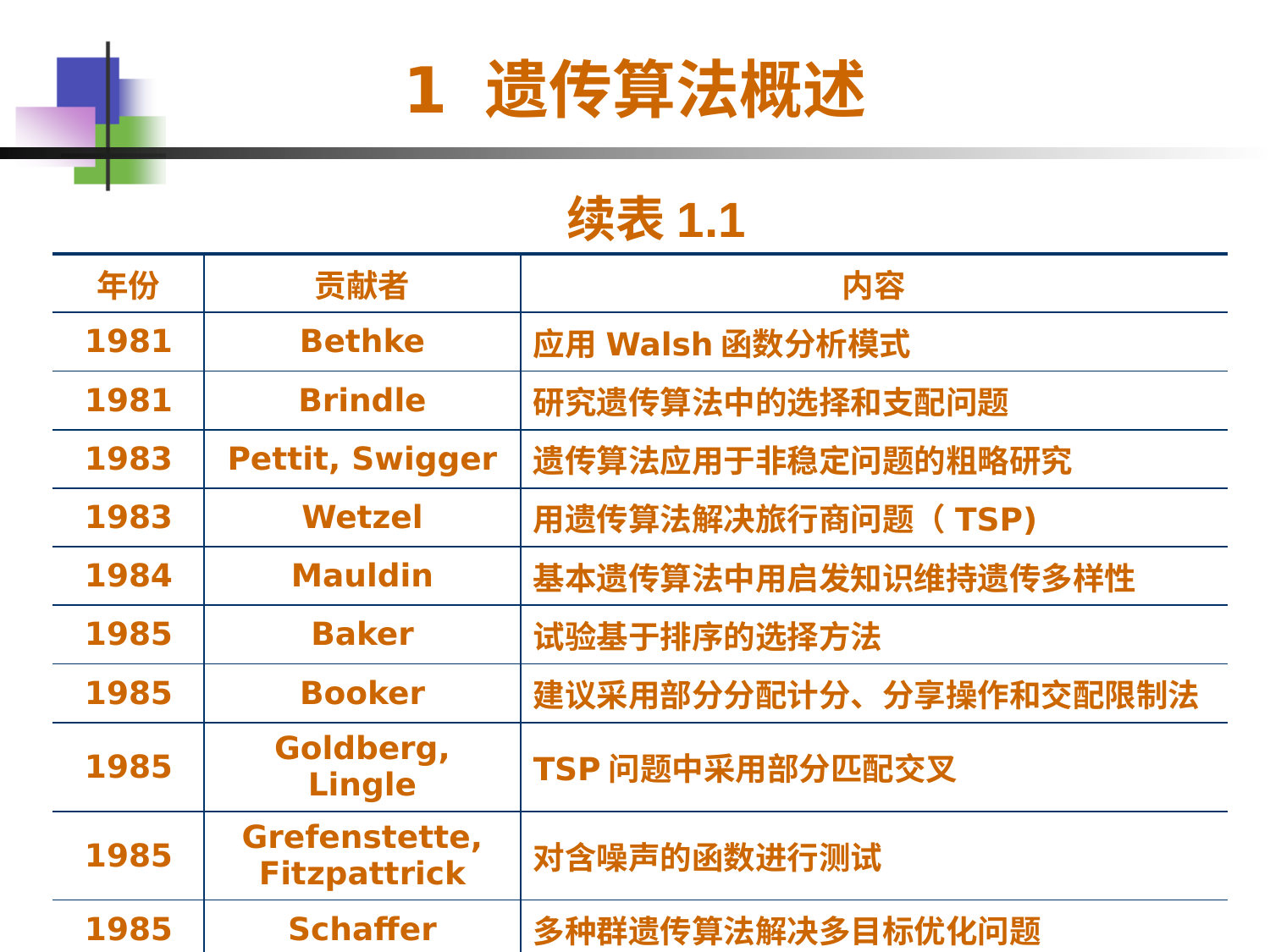

# 1 遗传算法概述
续表1.1
| 年份 | 贡献者 | 内容 |
| --- | --- | --- |
| 1981 | Bethke | 应用Walsh函数分析模式 |
| 1981 | Brindle | 研究遗传算法中的选择和支配问题 |
| 1983 | Pettit, Swigger | 遗传算法应用于非稳定问题的粗略研究 |
| 1983 | Wetzel | 用遗传算法解决旅行商问题（TSP) |
| 1984 | Mauldin | 基本遗传算法中用启发知识维持遗传多样性 |
| 1985 | Baker | 试验基于排序的选择方法 |
| 1985 | Booker | 建议采用部分分配计分、分享操作和交配限制法 |
| 1985 | Goldberg, Lingle | TSP问题中采用部分匹配交叉 |
| 1985 | Grefenstette, Fitzpattrick | 对含噪声的函数进行测试 |
| 1985 | Schaffer | 多种群遗传算法解决多目标优化问题 |